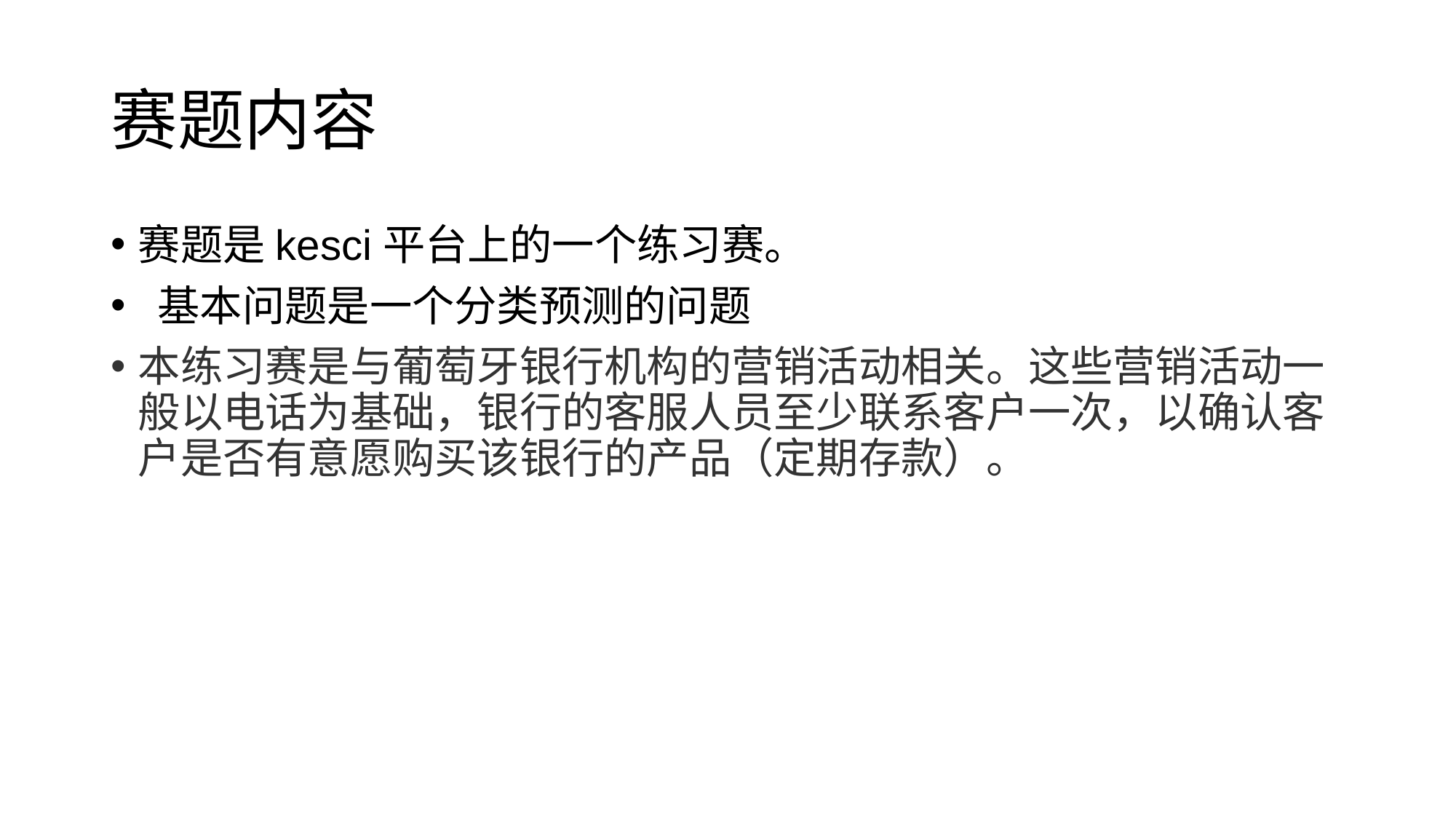

# 赛题内容
赛题是kesci平台上的一个练习赛。
 基本问题是一个分类预测的问题
本练习赛是与葡萄牙银行机构的营销活动相关。这些营销活动一般以电话为基础，银行的客服人员至少联系客户一次，以确认客户是否有意愿购买该银行的产品（定期存款）。